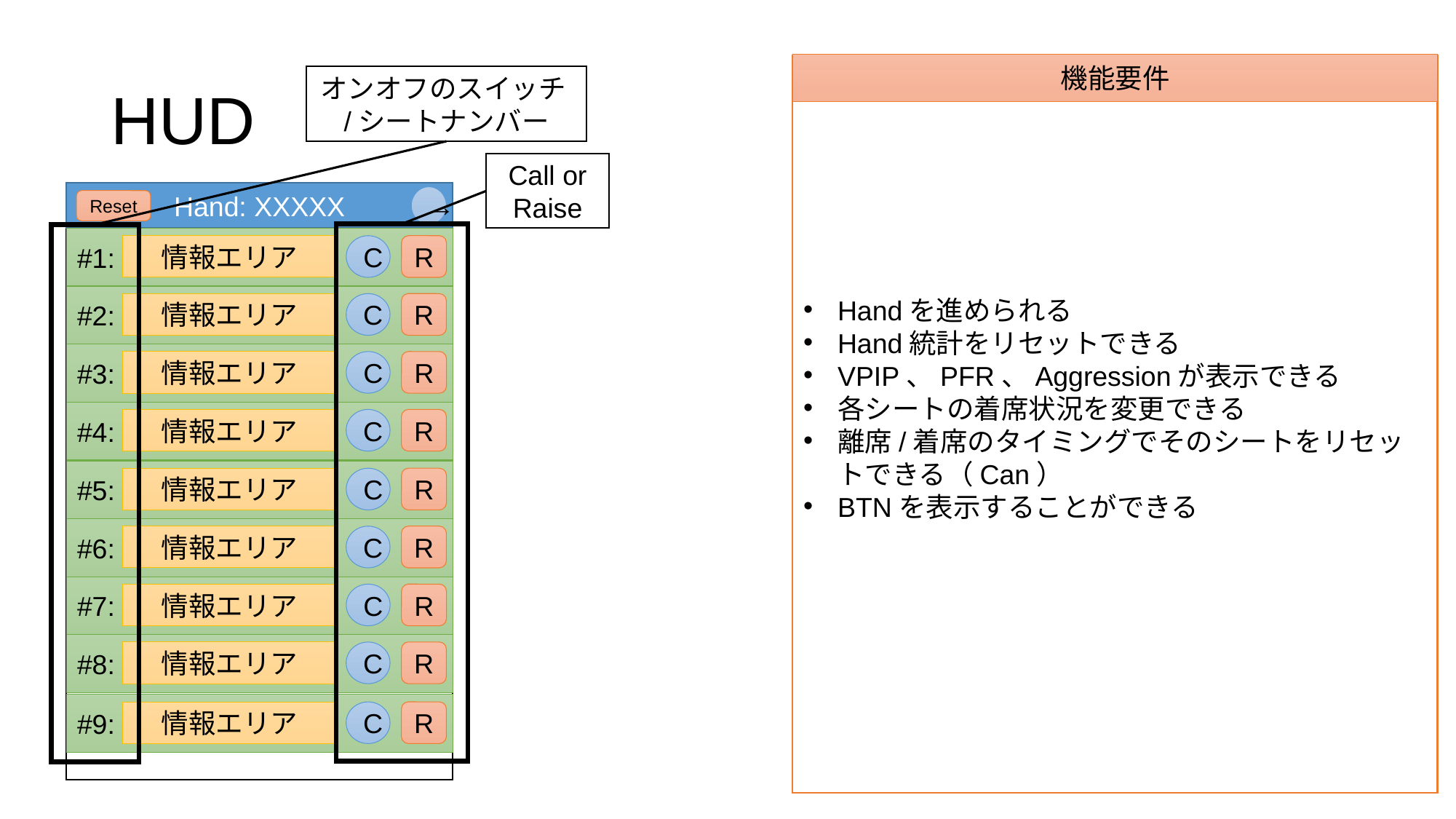

# HUD
機能要件
Handを進められる
Hand統計をリセットできる
VPIP、PFR、Aggressionが表示できる
各シートの着席状況を変更できる
離席/着席のタイミングでそのシートをリセットできる（Can）
BTNを表示することができる

オンオフのスイッチ/シートナンバー
Call or Raise

Hand: XXXXX
→
Reset

#1:
情報エリア
C
R
#2:
情報エリア
C
R
#3:
情報エリア
C
R
#4:
情報エリア
C
R
#5:
情報エリア
C
R
#6:
情報エリア
C
R
#7:
情報エリア
C
R
#8:
情報エリア
C
R
#9:
情報エリア
C
R